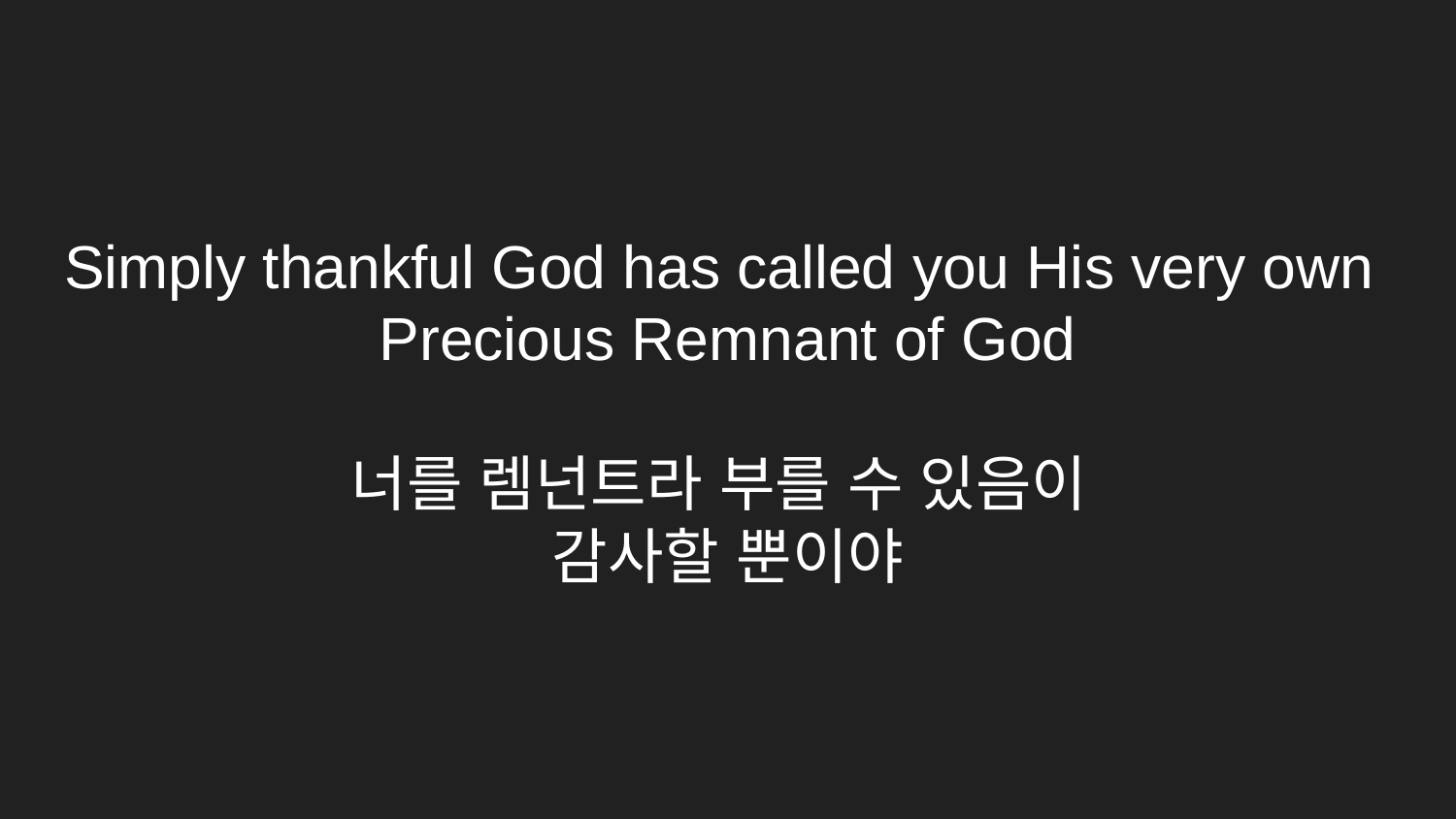

# Simply thankful God has called you His very own Precious Remnant of God
너를 렘넌트라 부를 수 있음이
감사할 뿐이야